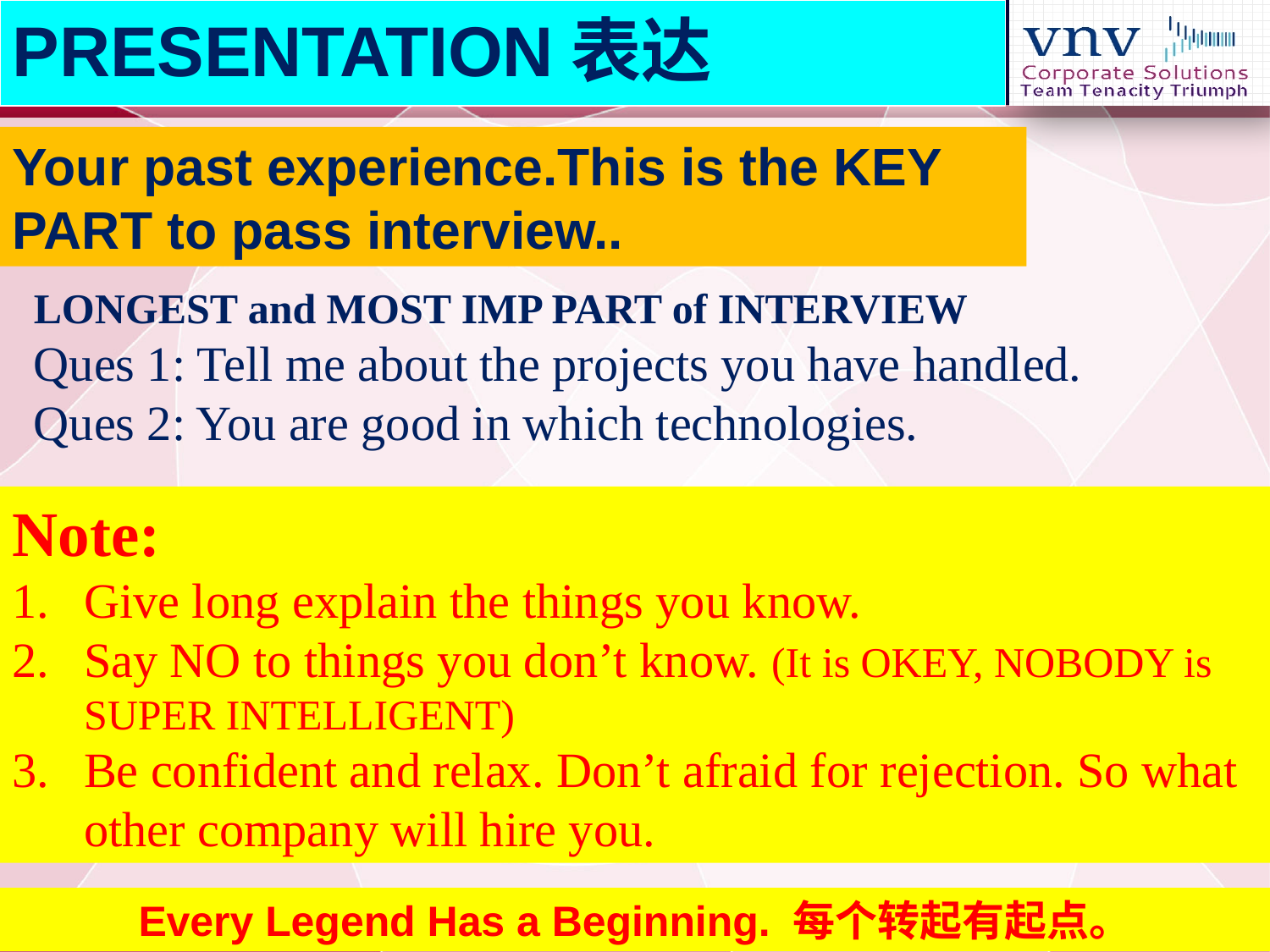

PRESENTATION表达
Your past experience.This is the KEY PART to pass interview..
LONGEST and MOST IMP PART of INTERVIEW
Ques 1: Tell me about the projects you have handled.
Ques 2: You are good in which technologies.
Note:
Give long explain the things you know.
Say NO to things you don’t know. (It is OKEY, NOBODY is SUPER INTELLIGENT)
Be confident and relax. Don’t afraid for rejection. So what other company will hire you.
Every Legend Has a Beginning. 每个转起有起点。